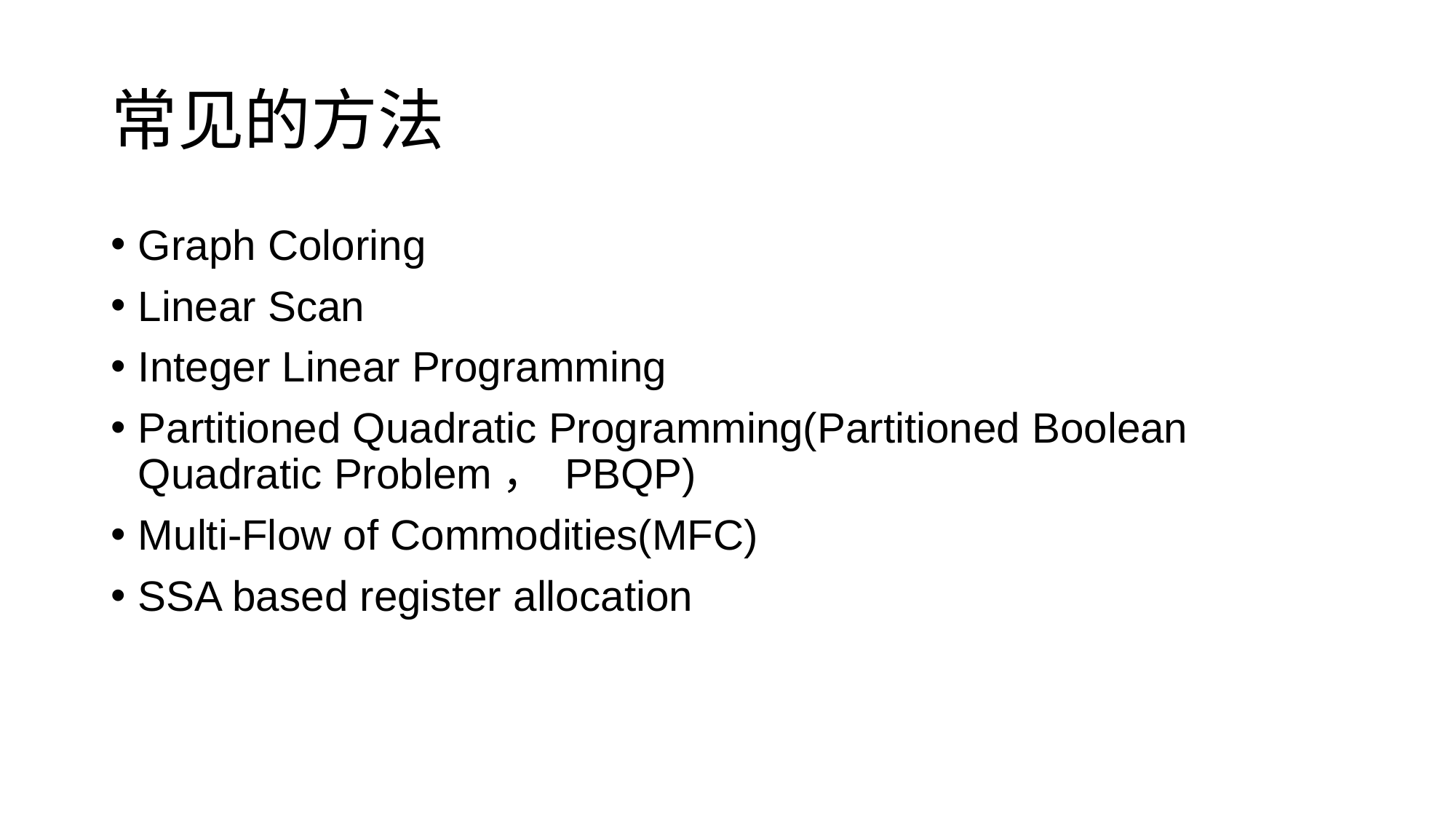

# 常见的方法
Graph Coloring
Linear Scan
Integer Linear Programming
Partitioned Quadratic Programming(Partitioned Boolean Quadratic Problem， PBQP)
Multi-Flow of Commodities(MFC)
SSA based register allocation